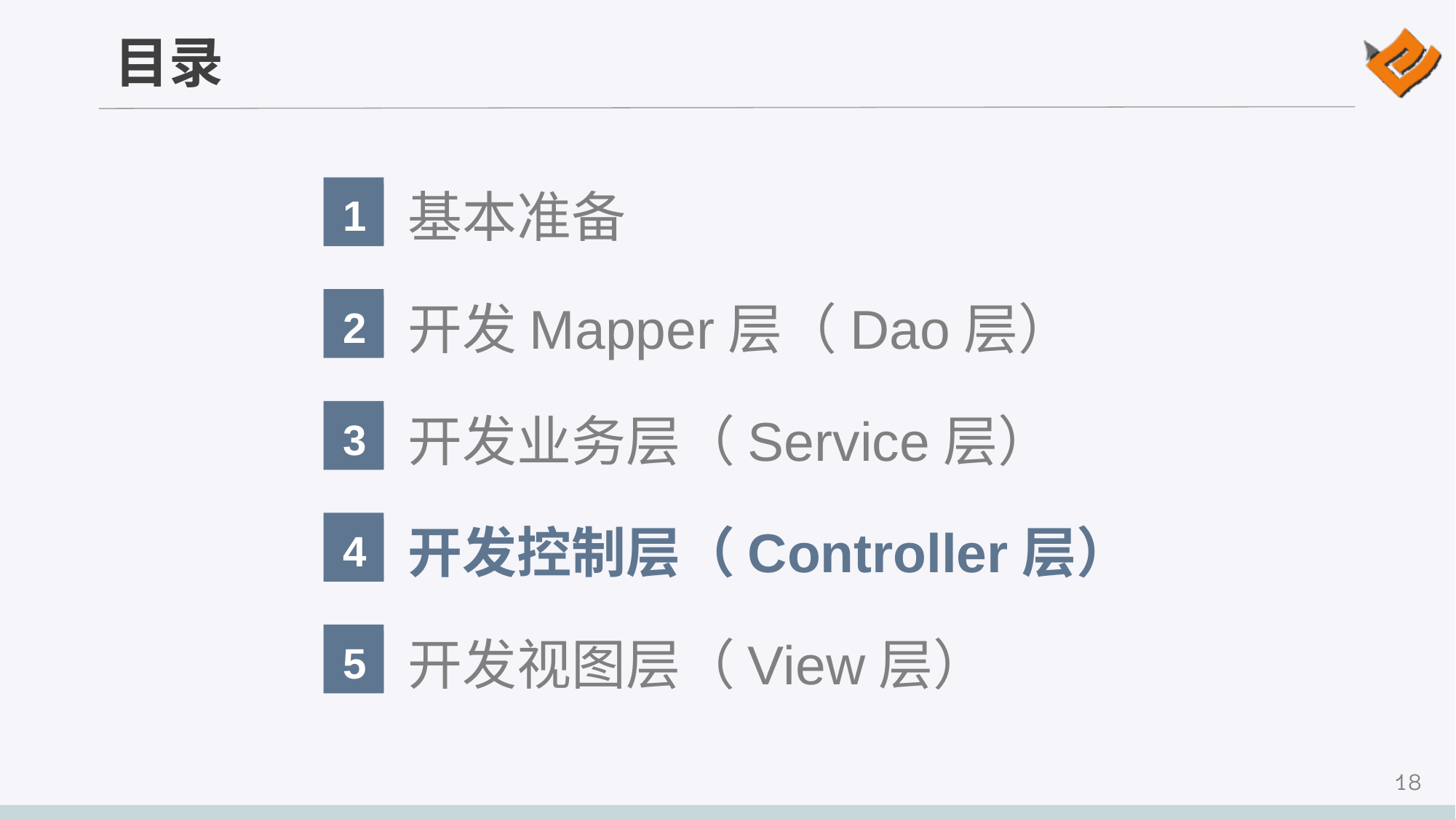

1
基本准备

2
开发Mapper层（Dao层）

3
开发业务层（Service层）

4
开发控制层（Controller层）

5
开发视图层（View层）